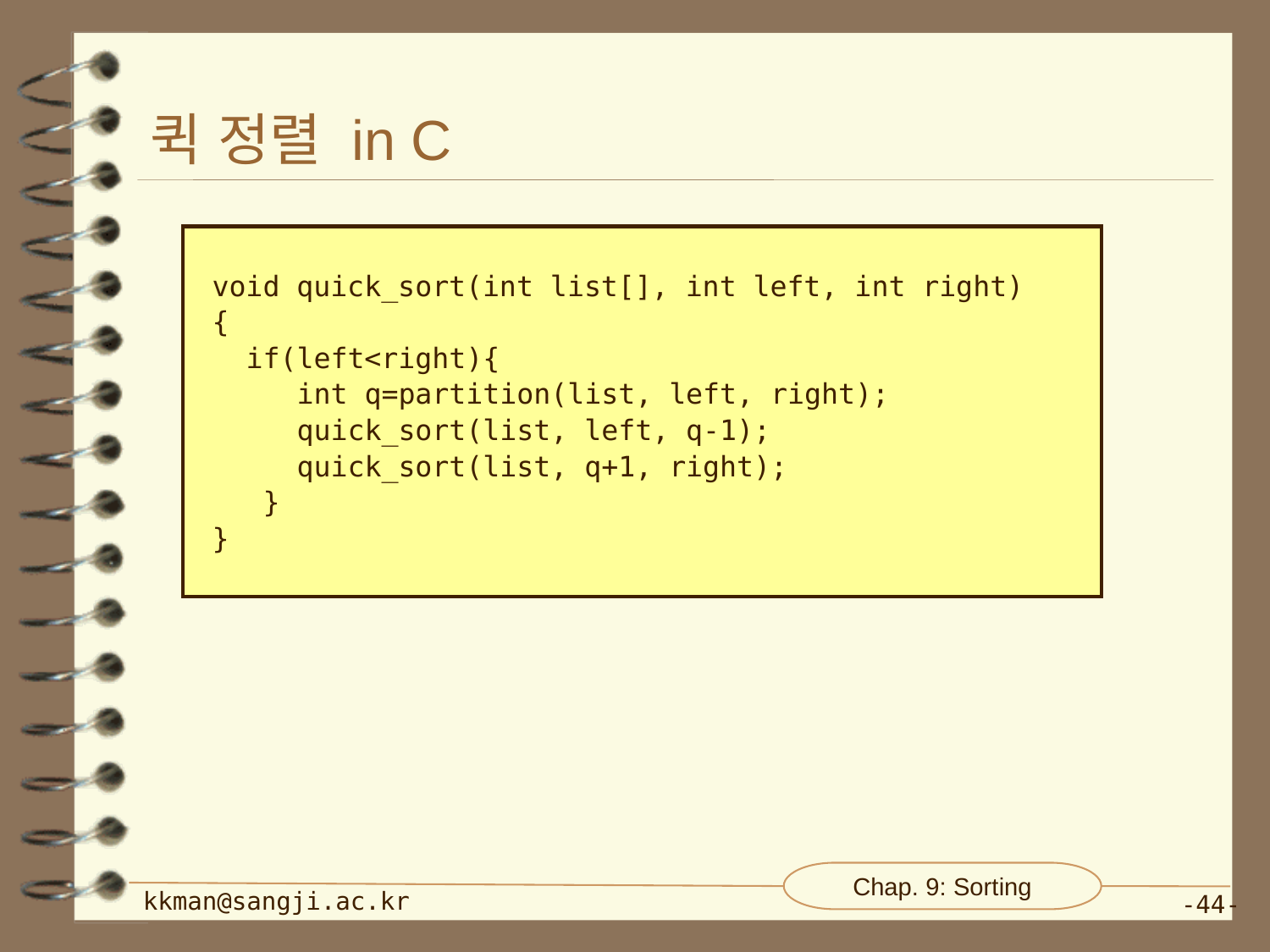

# 퀵 정렬 in C

 void quick_sort(int list[], int left, int right)
 {
   if(left<right){
      int q=partition(list, left, right);
      quick_sort(list, left, q-1);
      quick_sort(list, q+1, right);
    }
 }